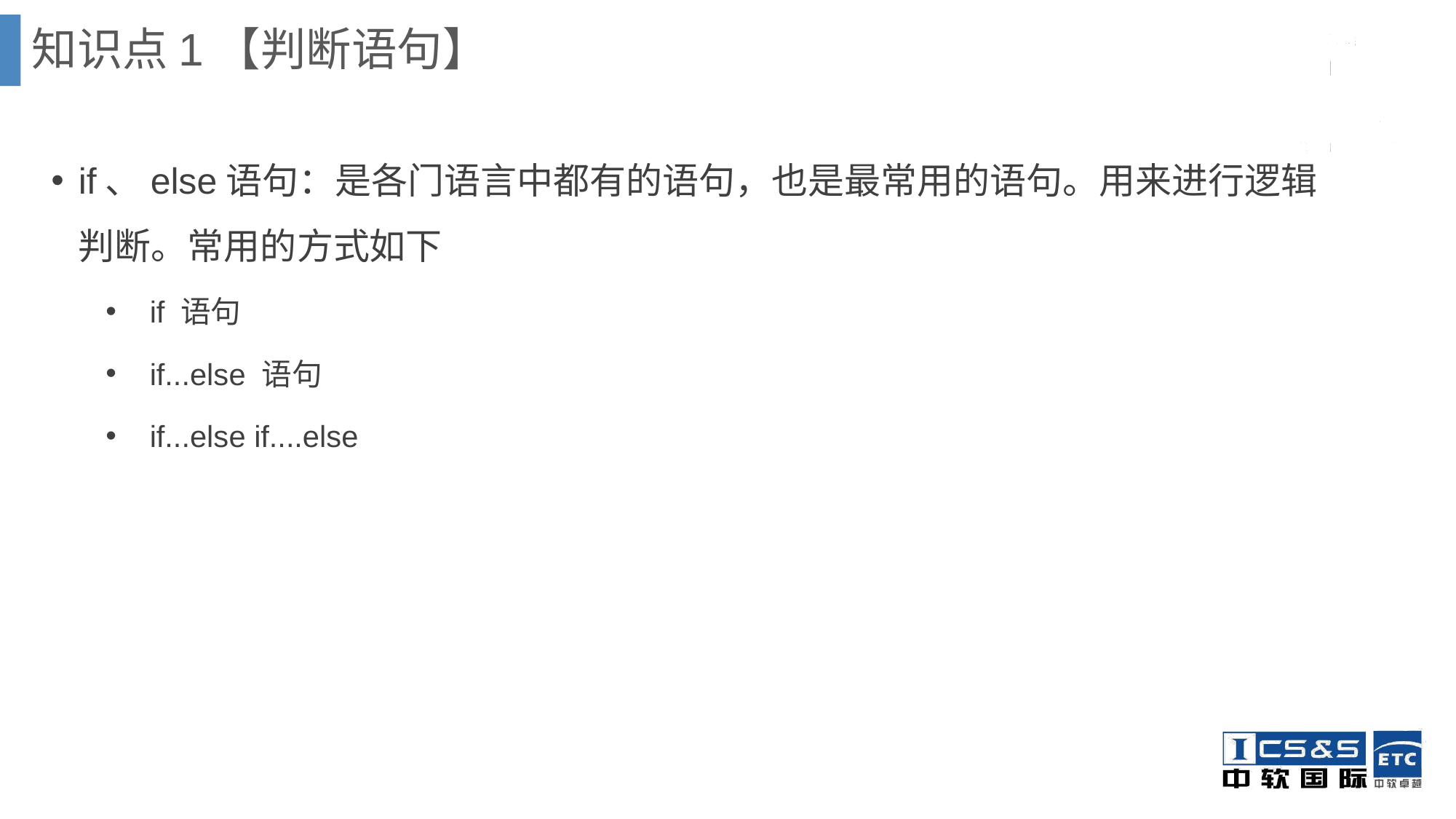

知识点1【判断语句】
if、else语句：是各门语言中都有的语句，也是最常用的语句。用来进行逻辑判断。常用的方式如下
  if 语句
  if...else 语句
  if...else if....else